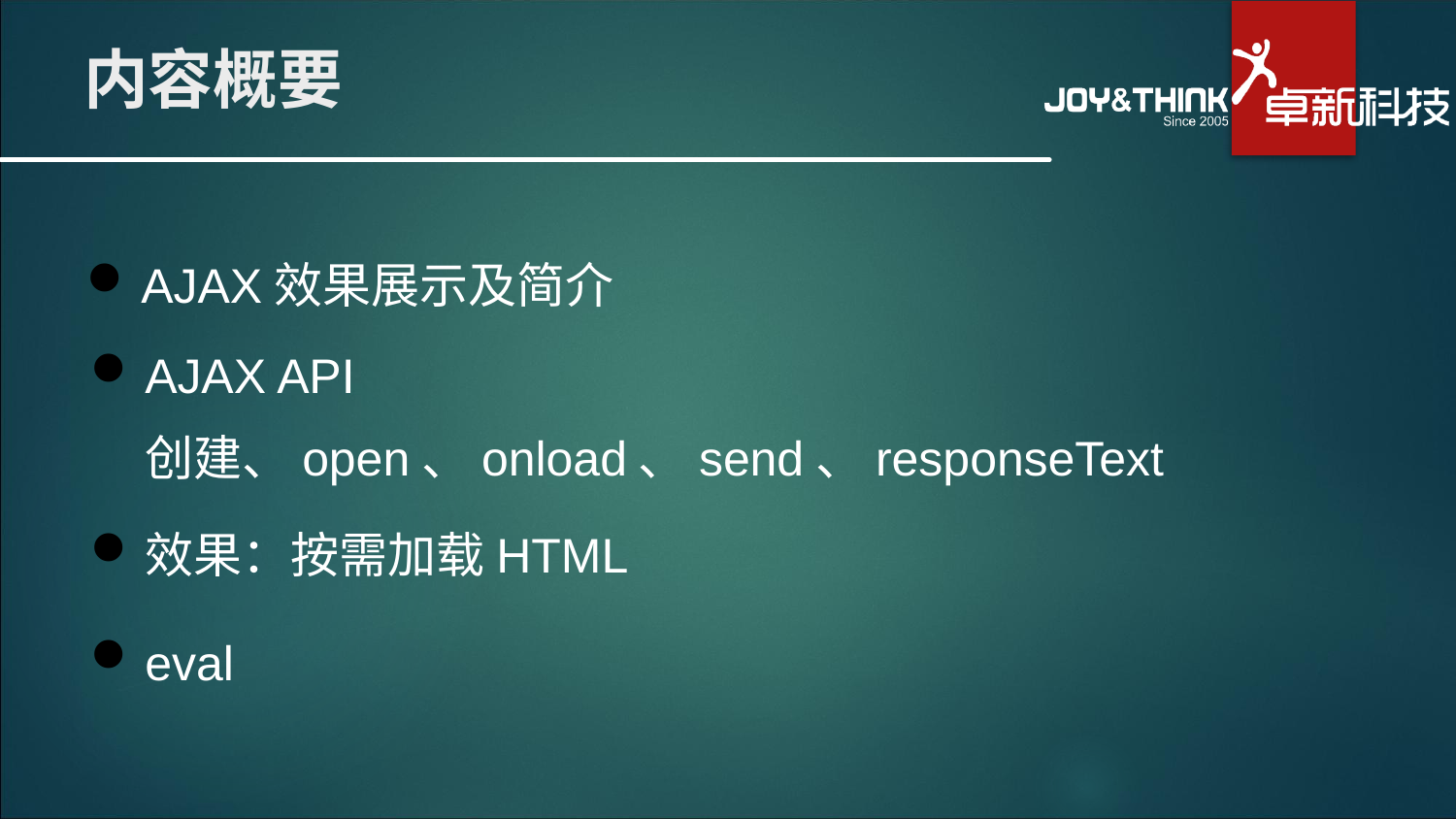

# 内容概要
AJAX效果展示及简介
AJAX API
创建、open、onload、send、responseText
效果：按需加载HTML
eval